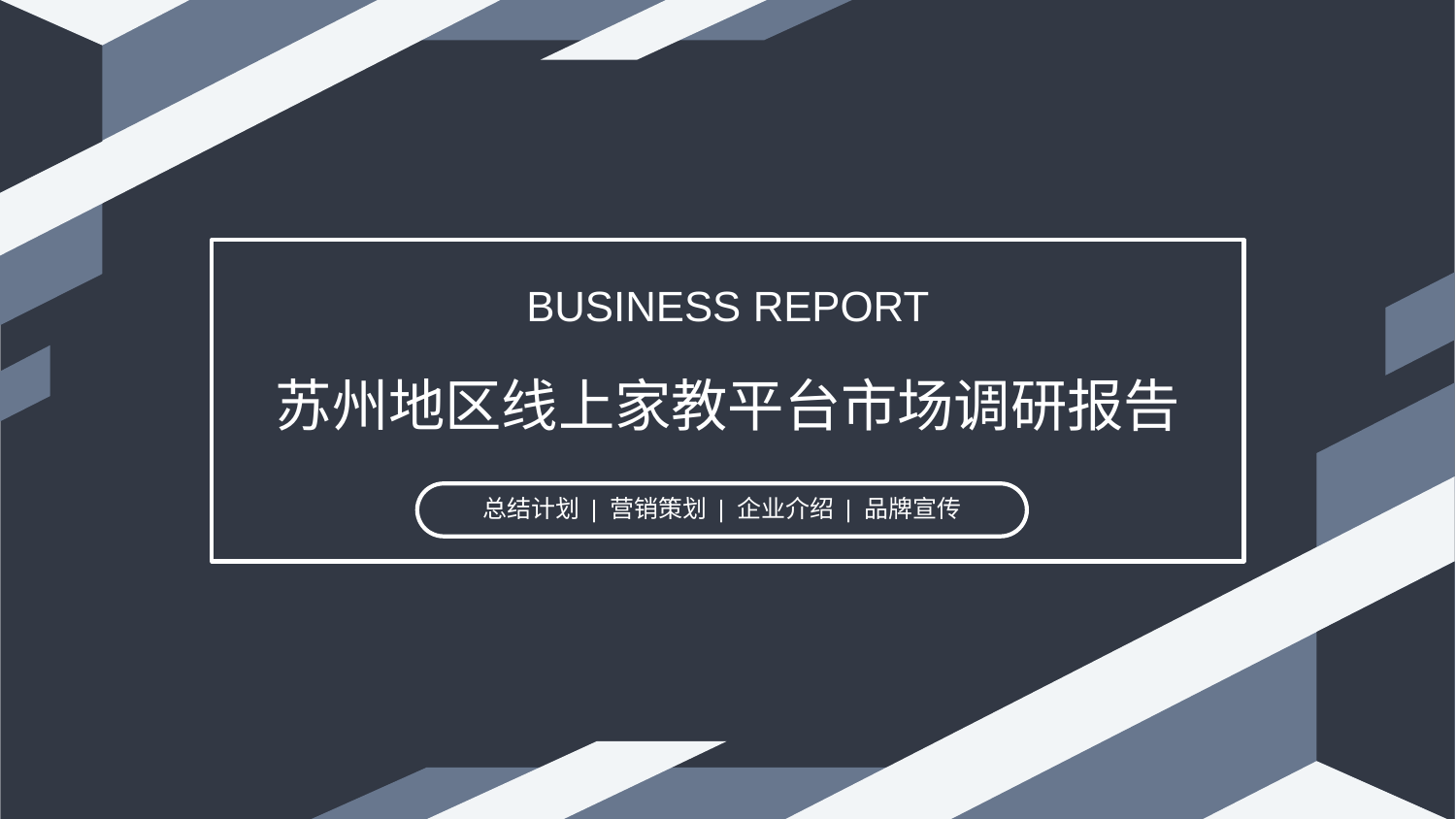

BUSINESS REPORT

苏州地区线上家教平台市场调研报告

总结计划 | 营销策划 | 企业介绍 | 品牌宣传